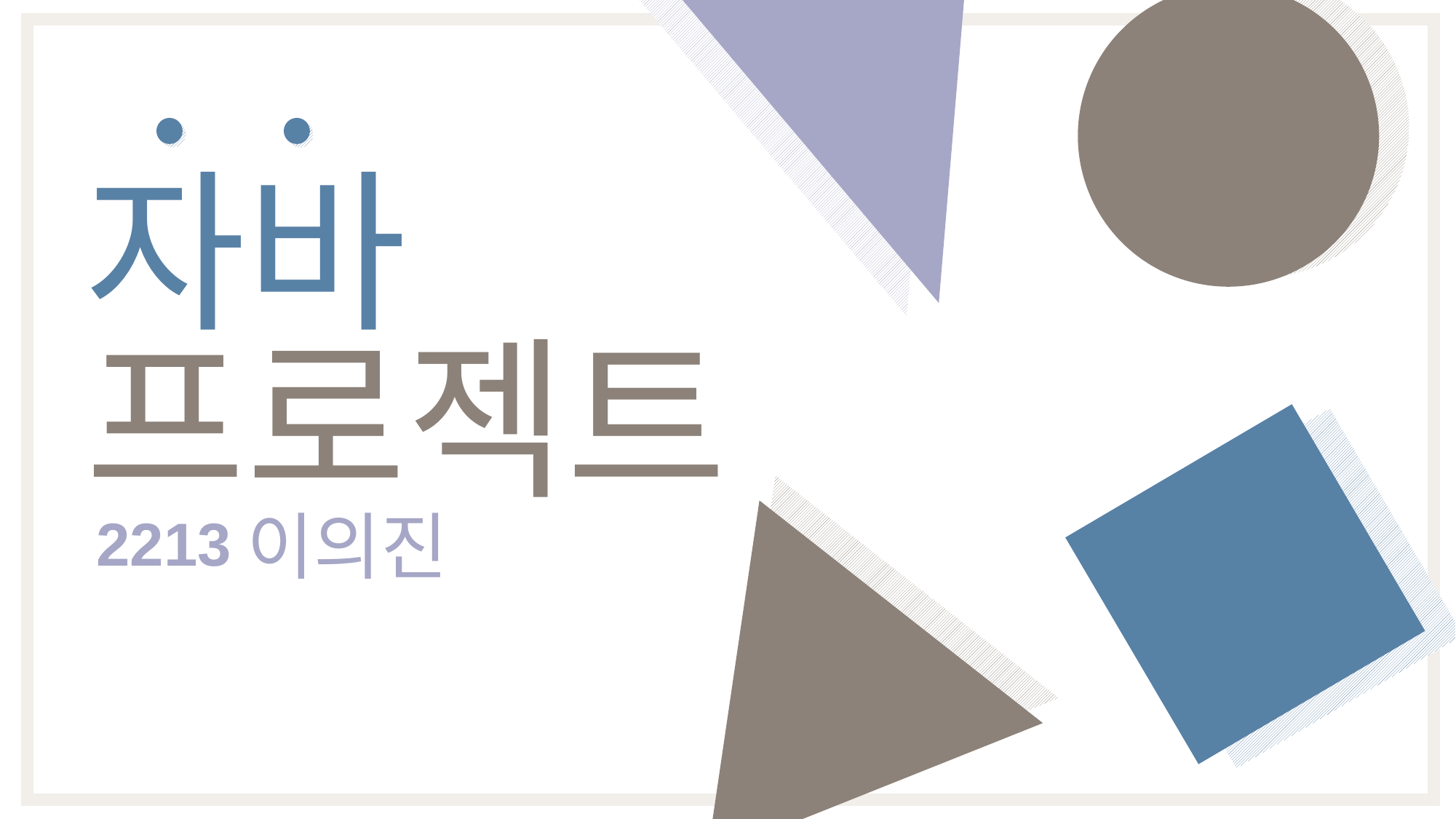

자바
프로젝트
자바
프로젝트
이의진
이의진
2213
2213